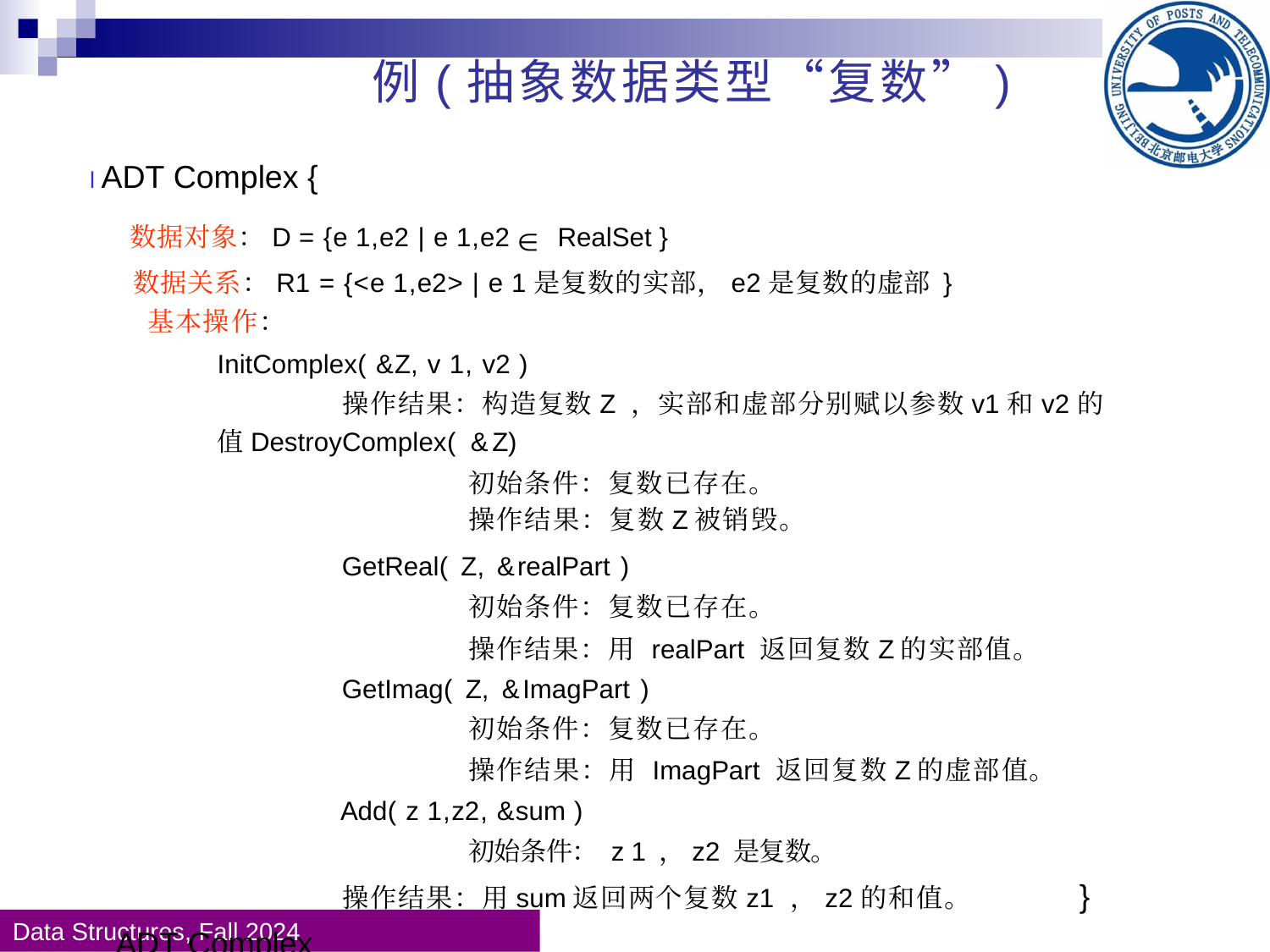

例(抽象数据类型“复数”)

l ADT Complex {
数据对象：D = {e 1,e2 | e 1,e2 ∈ RealSet }
数据关系：R1 = {<e 1,e2> | e 1是复数的实部，e2是复数的虚部 }
基本操作：
InitComplex( &Z, v 1, v2 )
操作结果：构造复数Z ，实部和虚部分别赋以参数v1和v2的值DestroyComplex( &Z)
初始条件：复数已存在。
操作结果：复数Z被销毁。
GetReal( Z, &realPart )
初始条件：复数已存在。
操作结果：用 realPart 返回复数Z的实部值。
GetImag( Z, &ImagPart )
初始条件：复数已存在。
操作结果：用 ImagPart 返回复数Z的虚部值。
Add( z 1,z2, &sum )
初始条件： z 1 ，z2 是复数。
操作结果：用sum返回两个复数z1 ，z2的和值。               } ADT Complex